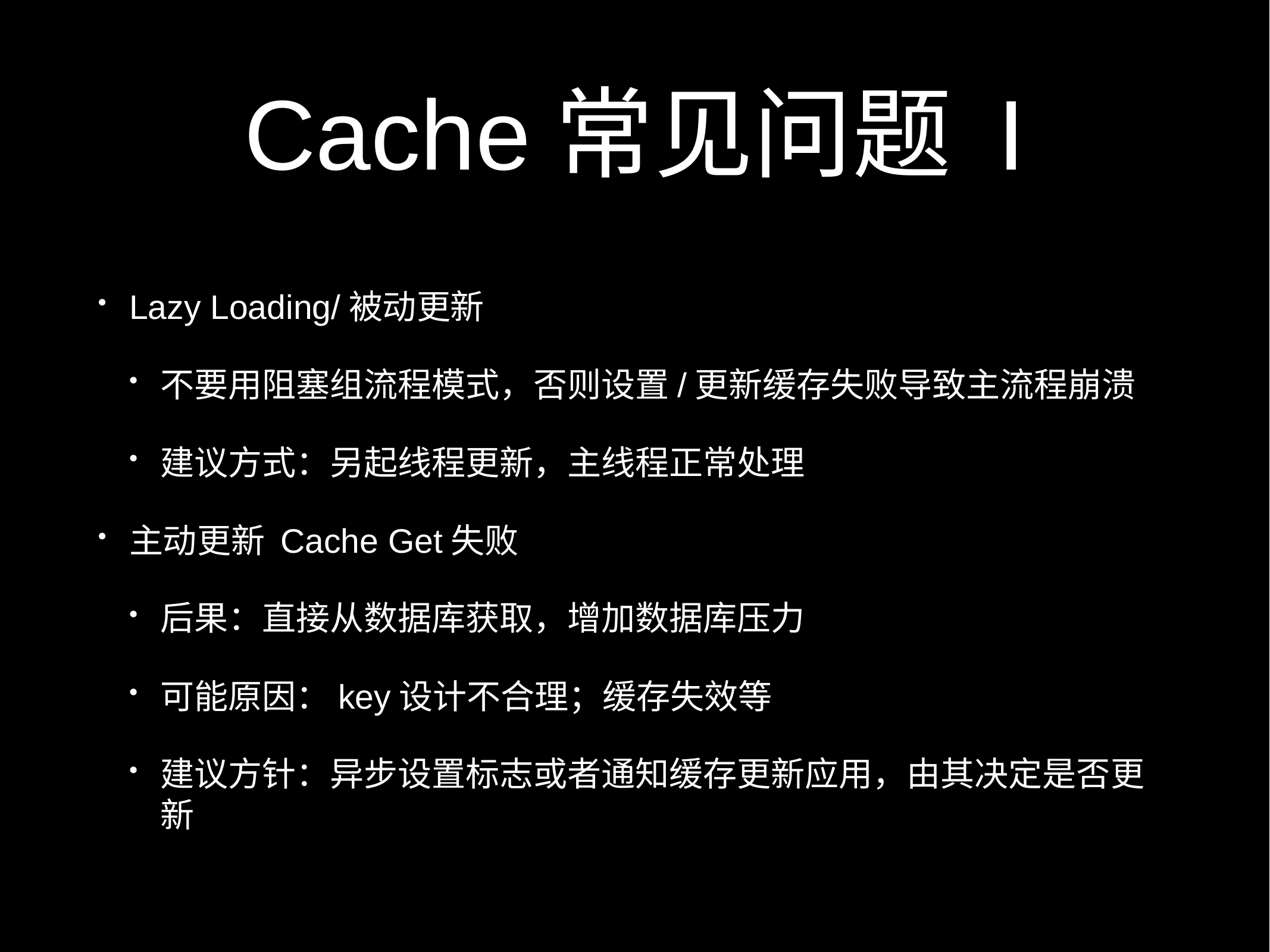

# Cache常见问题 I
Lazy Loading/被动更新
不要用阻塞组流程模式，否则设置/更新缓存失败导致主流程崩溃
建议方式：另起线程更新，主线程正常处理
主动更新 Cache Get失败
后果：直接从数据库获取，增加数据库压力
可能原因：key设计不合理；缓存失效等
建议方针：异步设置标志或者通知缓存更新应用，由其决定是否更新